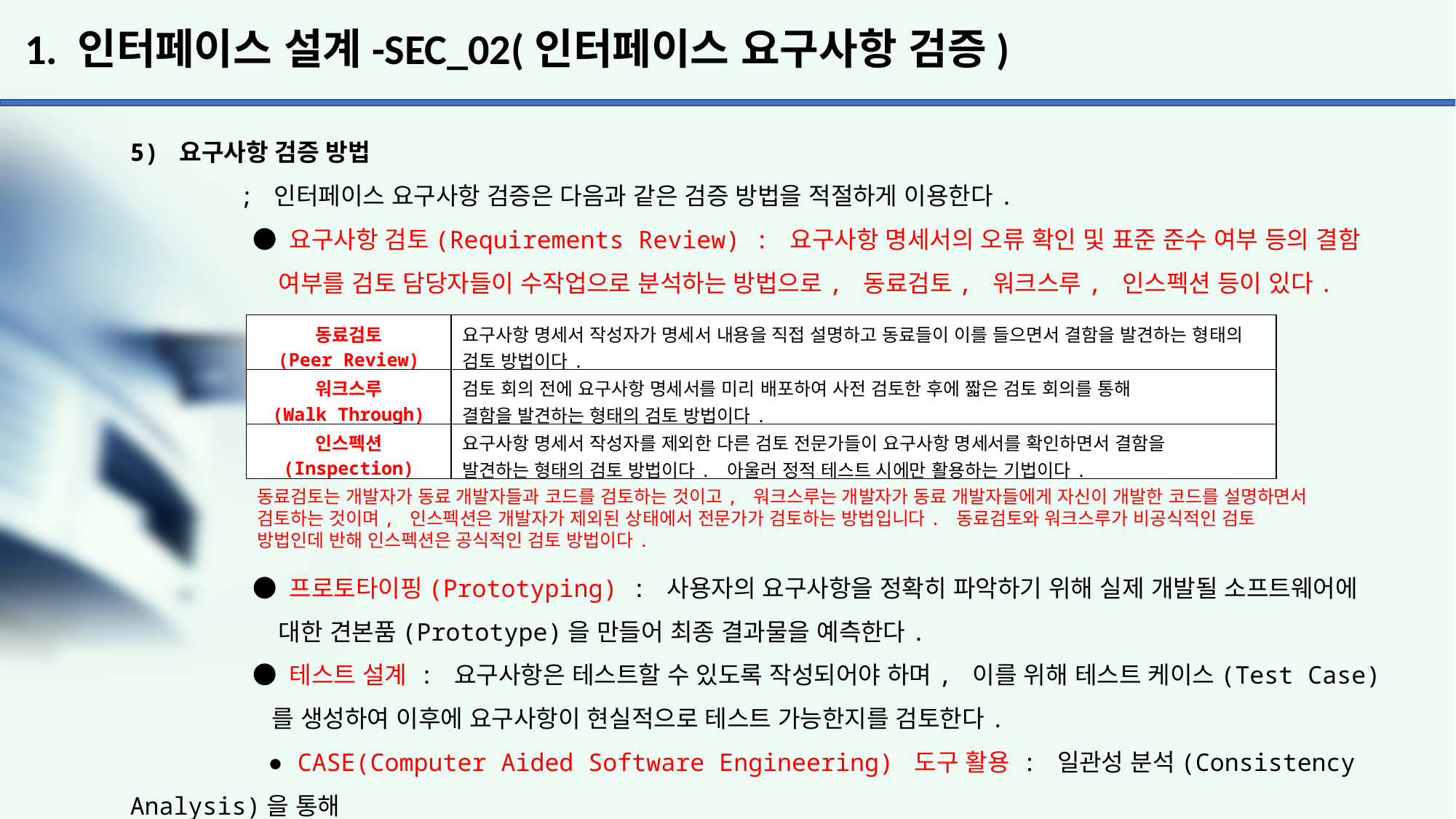

# 1. 인터페이스 설계-SEC_02(인터페이스 요구사항 검증)
5) 요구사항 검증 방법
	; 인터페이스 요구사항 검증은 다음과 같은 검증 방법을 적절하게 이용한다.
	  ● 요구사항 검토(Requirements Review) : 요구사항 명세서의 오류 확인 및 표준 준수 여부 등의 결함
	     여부를 검토 담당자들이 수작업으로 분석하는 방법으로, 동료검토, 워크스루, 인스펙션 등이 있다.

	  ● 프로토타이핑(Prototyping) : 사용자의 요구사항을 정확히 파악하기 위해 실제 개발될 소프트웨어에
	     대한 견본품(Prototype)을 만들어 최종 결과물을 예측한다.
	  ● 테스트 설계 : 요구사항은 테스트할 수 있도록 작성되어야 하며, 이를 위해 테스트 케이스(Test Case)
	    를 생성하여 이후에 요구사항이 현실적으로 테스트 가능한지를 검토한다.
	  ● CASE(Computer Aided Software Engineering) 도구 활용 : 일관성 분석(Consistency Analysis)을 통해
	     요구사항 변경사항의 추적 및 분석, 관리하고, 표준 준수 여부를 확인한다.
| 동료검토 (Peer Review) | 요구사항 명세서 작성자가 명세서 내용을 직접 설명하고 동료들이 이를 들으면서 결함을 발견하는 형태의 검토 방법이다. |
| --- | --- |
| 워크스루 (Walk Through) | 검토 회의 전에 요구사항 명세서를 미리 배포하여 사전 검토한 후에 짧은 검토 회의를 통해 결함을 발견하는 형태의 검토 방법이다. |
| 인스펙션 (Inspection) | 요구사항 명세서 작성자를 제외한 다른 검토 전문가들이 요구사항 명세서를 확인하면서 결함을 발견하는 형태의 검토 방법이다. 아울러 정적 테스트 시에만 활용하는 기법이다. |
동료검토는 개발자가 동료 개발자들과 코드를 검토하는 것이고, 워크스루는 개발자가 동료 개발자들에게 자신이 개발한 코드를 설명하면서 검토하는 것이며, 인스펙션은 개발자가 제외된 상태에서 전문가가 검토하는 방법입니다. 동료검토와 워크스루가 비공식적인 검토 방법인데 반해 인스펙션은 공식적인 검토 방법이다.